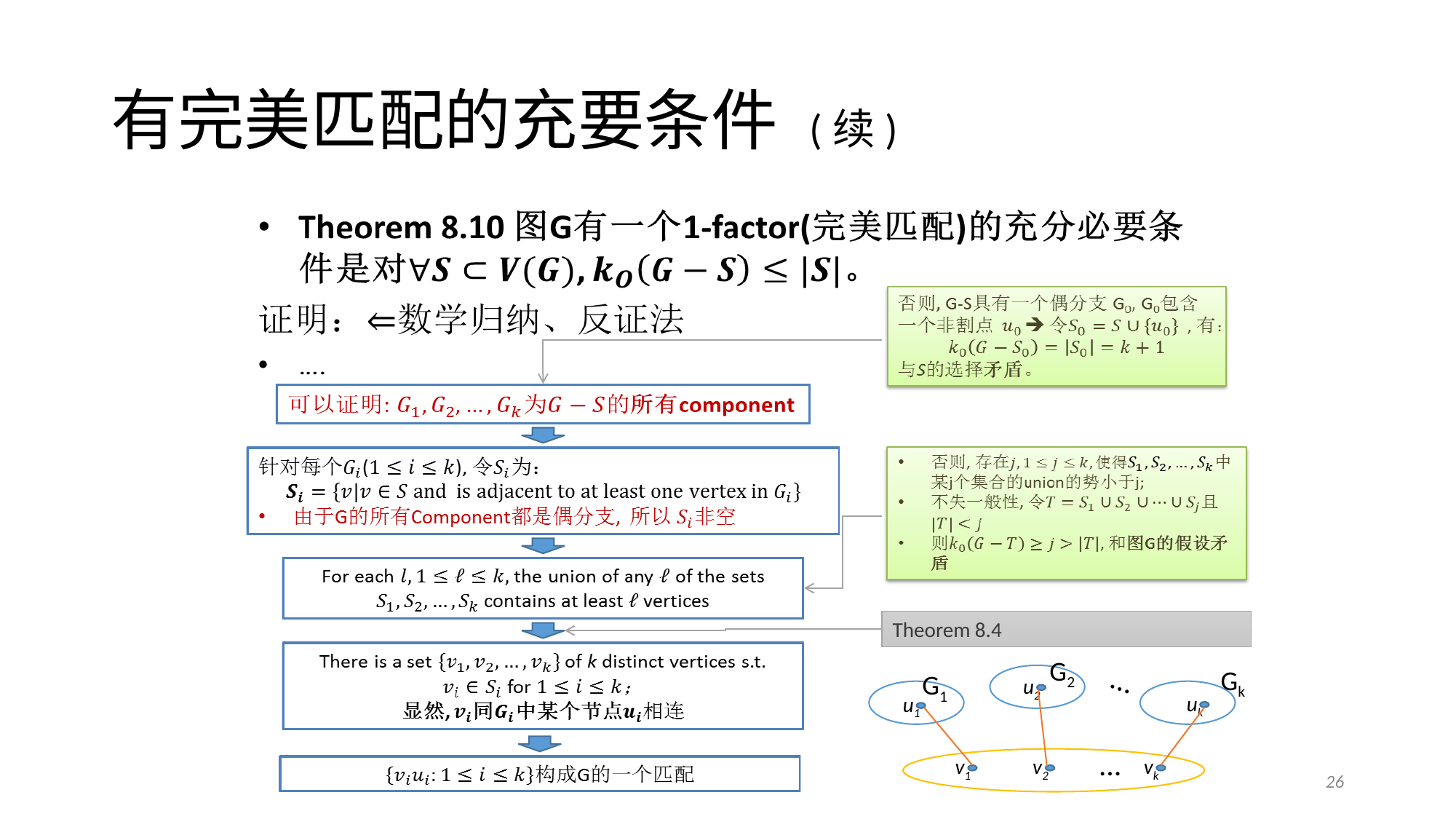

# 有完美匹配的充要条件 (续)

Theorem 8.4

G2

u2
…
Gk

uk

u1
G1

…

v1
v2
vk

26